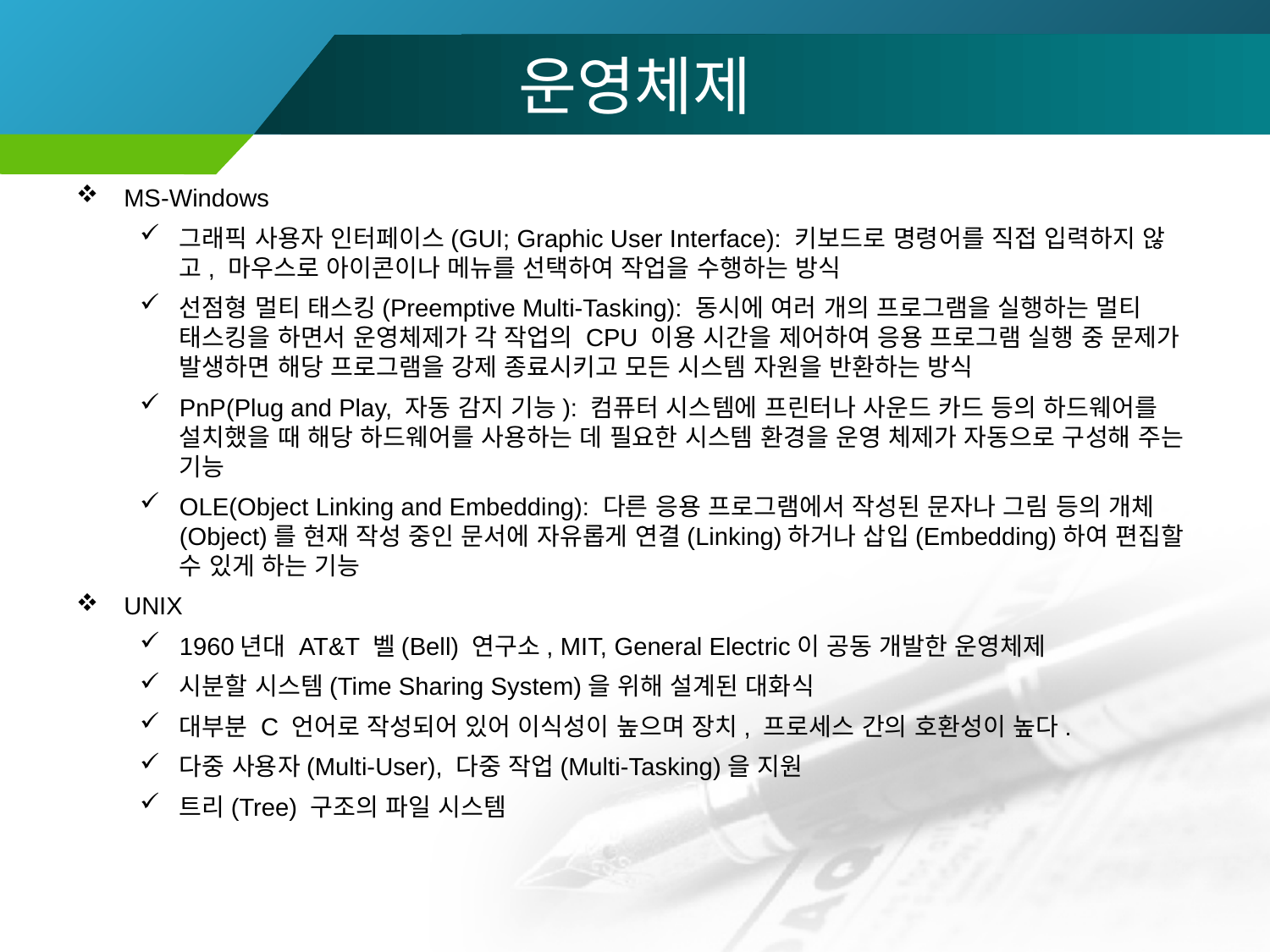

# 운영체제
MS-Windows
그래픽 사용자 인터페이스(GUI; Graphic User Interface): 키보드로 명령어를 직접 입력하지 않고, 마우스로 아이콘이나 메뉴를 선택하여 작업을 수행하는 방식
선점형 멀티 태스킹(Preemptive Multi-Tasking): 동시에 여러 개의 프로그램을 실행하는 멀티 태스킹을 하면서 운영체제가 각 작업의 CPU 이용 시간을 제어하여 응용 프로그램 실행 중 문제가 발생하면 해당 프로그램을 강제 종료시키고 모든 시스템 자원을 반환하는 방식
PnP(Plug and Play, 자동 감지 기능): 컴퓨터 시스템에 프린터나 사운드 카드 등의 하드웨어를 설치했을 때 해당 하드웨어를 사용하는 데 필요한 시스템 환경을 운영 체제가 자동으로 구성해 주는 기능
OLE(Object Linking and Embedding): 다른 응용 프로그램에서 작성된 문자나 그림 등의 개체(Object)를 현재 작성 중인 문서에 자유롭게 연결(Linking)하거나 삽입(Embedding)하여 편집할 수 있게 하는 기능
UNIX
1960년대 AT&T 벨(Bell) 연구소, MIT, General Electric이 공동 개발한 운영체제
시분할 시스템(Time Sharing System)을 위해 설계된 대화식
대부분 C 언어로 작성되어 있어 이식성이 높으며 장치, 프로세스 간의 호환성이 높다.
다중 사용자(Multi-User), 다중 작업(Multi-Tasking)을 지원
트리(Tree) 구조의 파일 시스템